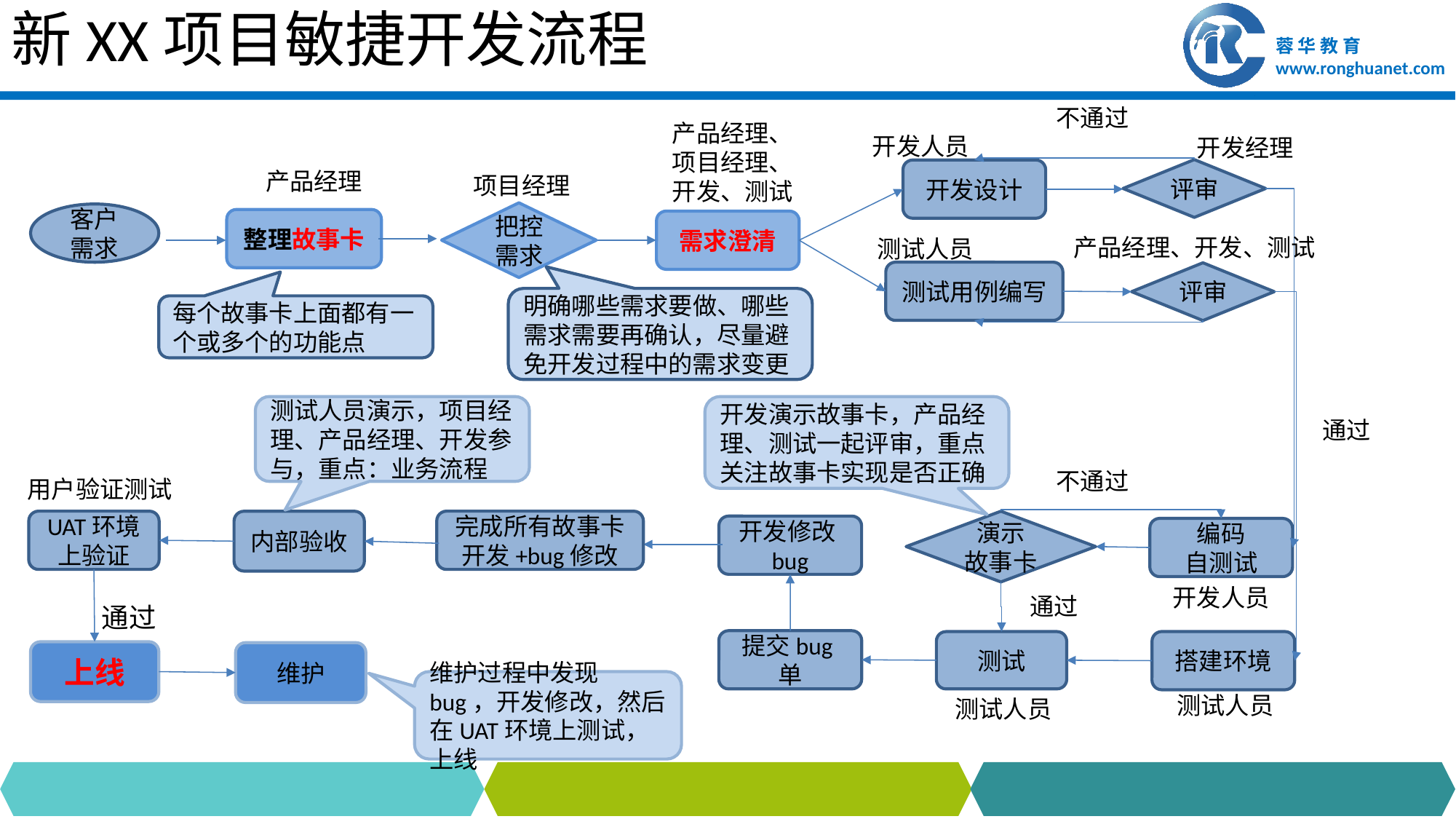

# 新XX项目敏捷开发流程
不通过
产品经理、项目经理、开发、测试
开发人员
开发经理
评审
开发设计
产品经理
项目经理
把控
需求
客户需求
整理故事卡
需求澄清

产品经理、开发、测试
测试人员
测试用例编写
评审
明确哪些需求要做、哪些需求需要再确认，尽量避免开发过程中的需求变更
每个故事卡上面都有一个或多个的功能点
测试人员演示，项目经理、产品经理、开发参与，重点：业务流程
开发演示故事卡，产品经理、测试一起评审，重点关注故事卡实现是否正确
通过
不通过
用户验证测试
UAT环境上验证
完成所有故事卡开发+bug修改
演示
故事卡
内部验收
开发修改bug
编码
自测试
开发人员
通过
通过
提交bug单
测试
搭建环境
上线
维护
维护过程中发现bug，开发修改，然后在UAT环境上测试，上线
测试人员
测试人员